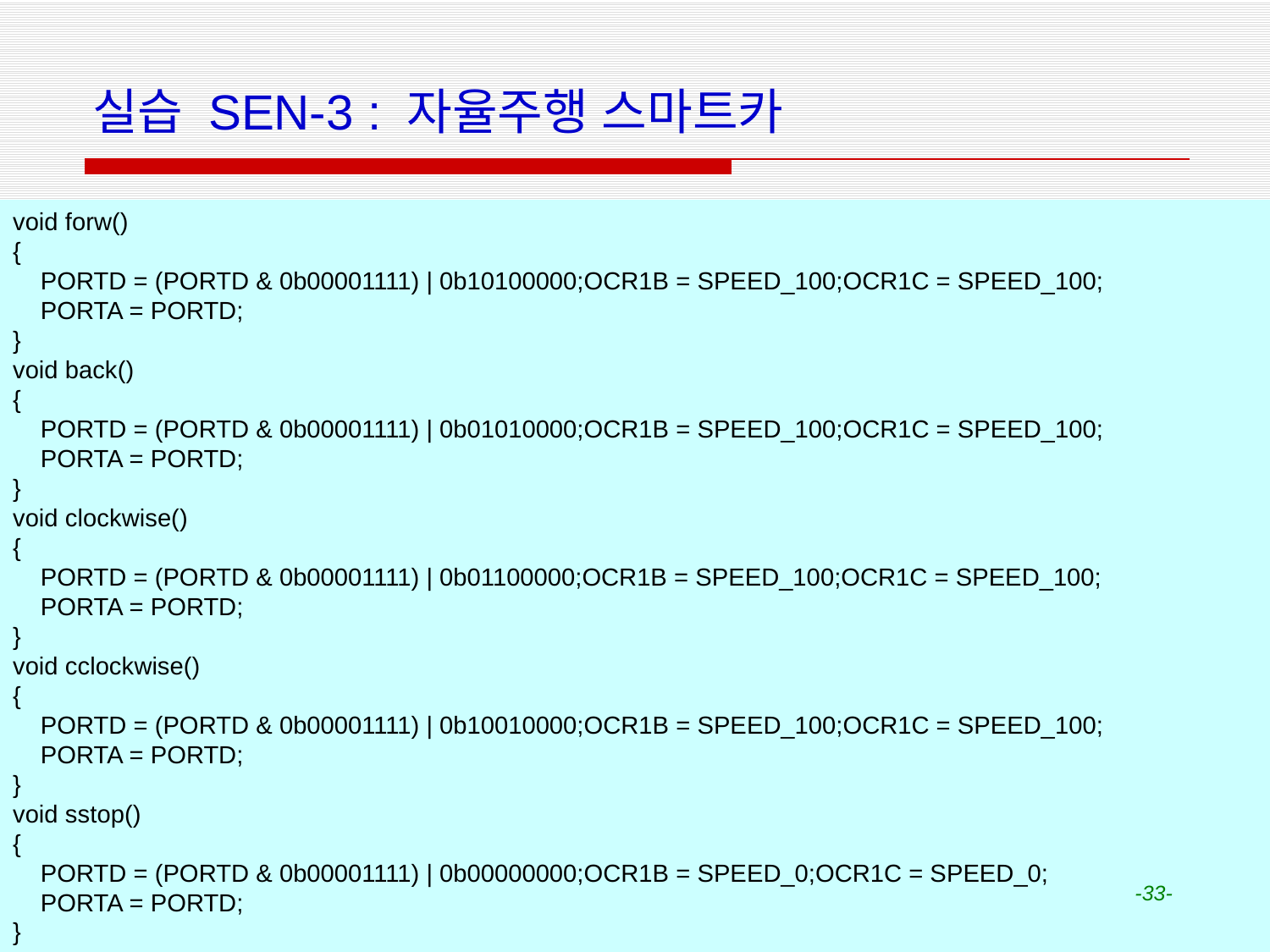

# 실습 SEN-3 : 자율주행 스마트카
void forw()
{
    PORTD = (PORTD & 0b00001111) | 0b10100000;OCR1B = SPEED_100;OCR1C = SPEED_100;
    PORTA = PORTD;
}
void back()
{
    PORTD = (PORTD & 0b00001111) | 0b01010000;OCR1B = SPEED_100;OCR1C = SPEED_100;
    PORTA = PORTD;
}
void clockwise()
{
    PORTD = (PORTD & 0b00001111) | 0b01100000;OCR1B = SPEED_100;OCR1C = SPEED_100;
    PORTA = PORTD;
}
void cclockwise()
{
    PORTD = (PORTD & 0b00001111) | 0b10010000;OCR1B = SPEED_100;OCR1C = SPEED_100;
    PORTA = PORTD;
}
void sstop()
{
    PORTD = (PORTD & 0b00001111) | 0b00000000;OCR1B = SPEED_0;OCR1C = SPEED_0;
    PORTA = PORTD;
}
구현 프로그램
-33-